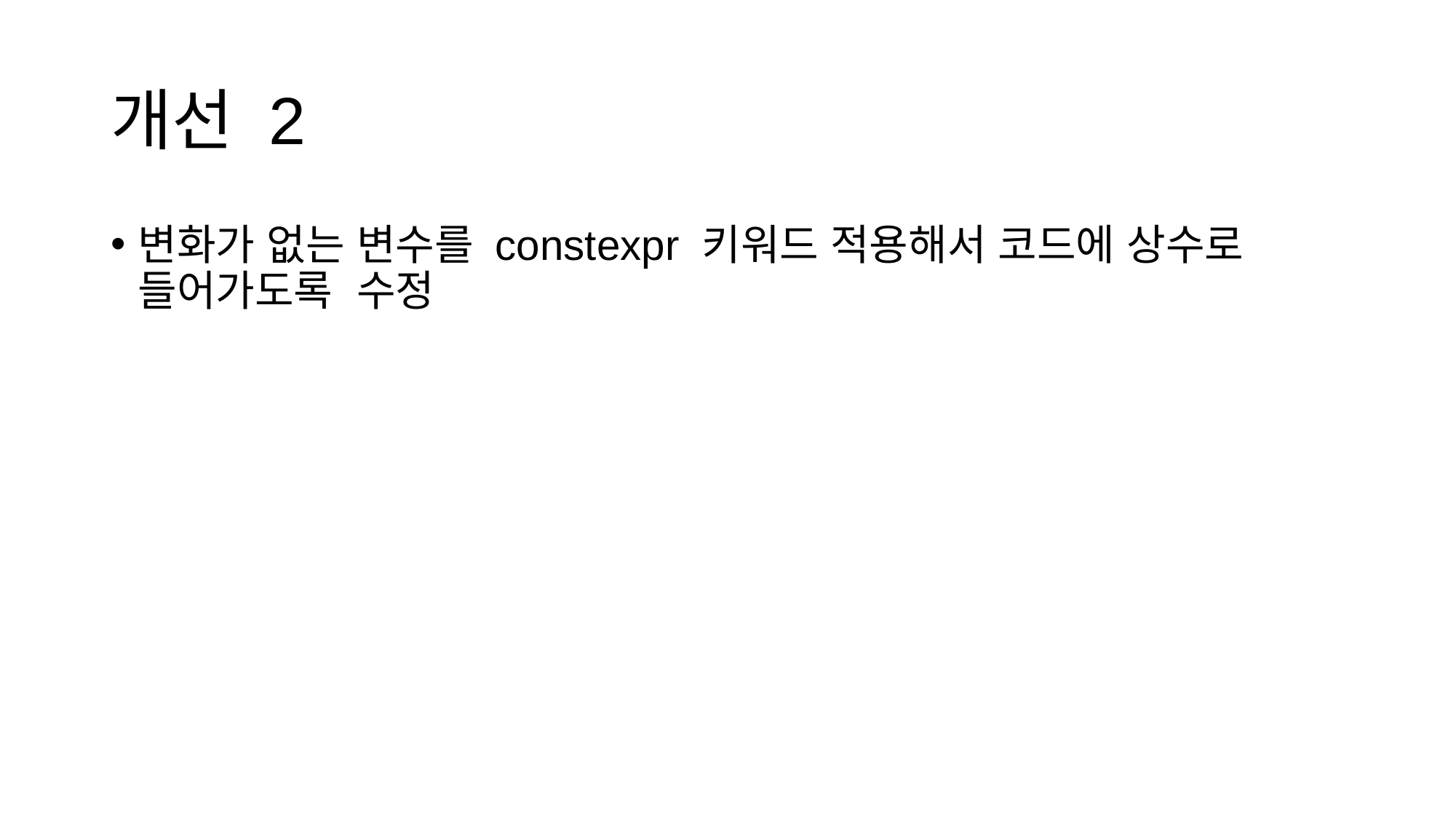

# 개선 2
변화가 없는 변수를 constexpr 키워드 적용해서 코드에 상수로 들어가도록  수정